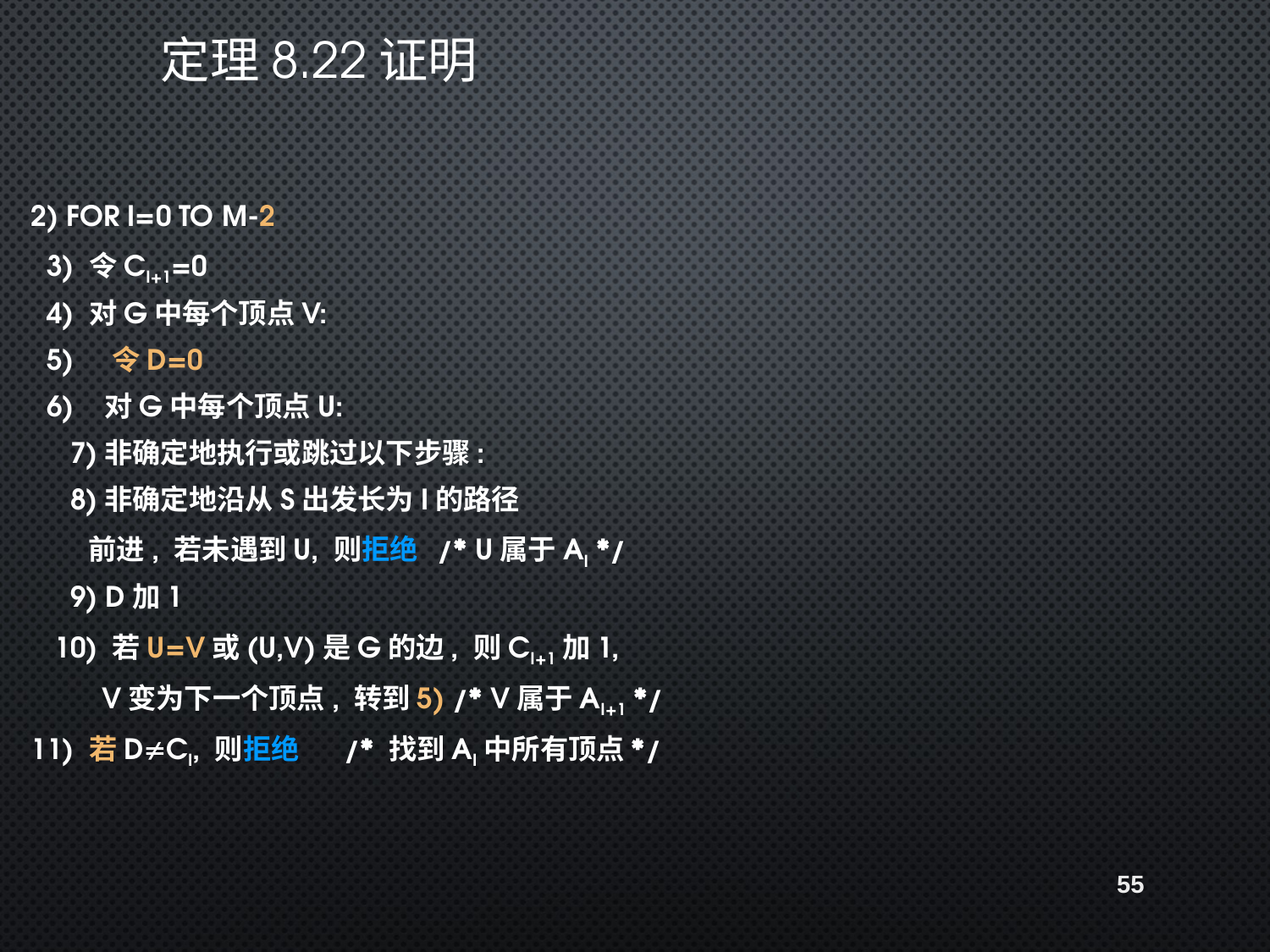

# 定理8.22证明
2) For i=0 to m-2
  3) 令ci+1=0
  4) 对G中每个顶点v:
  5)    令d=0
  6)   对G中每个顶点u:
     7)非确定地执行或跳过以下步骤:
     8)非确定地沿从s出发长为i的路径
        前进, 若未遇到u, 则拒绝  /* u属于Ai */
     9) d加1
   10) 若u=v或(u,v)是G的边, 则ci+1加1,
         v变为下一个顶点, 转到5) /* v属于Ai+1 */
11) 若d≠ci, 则拒绝      /* 找到Ai中所有顶点*/
55